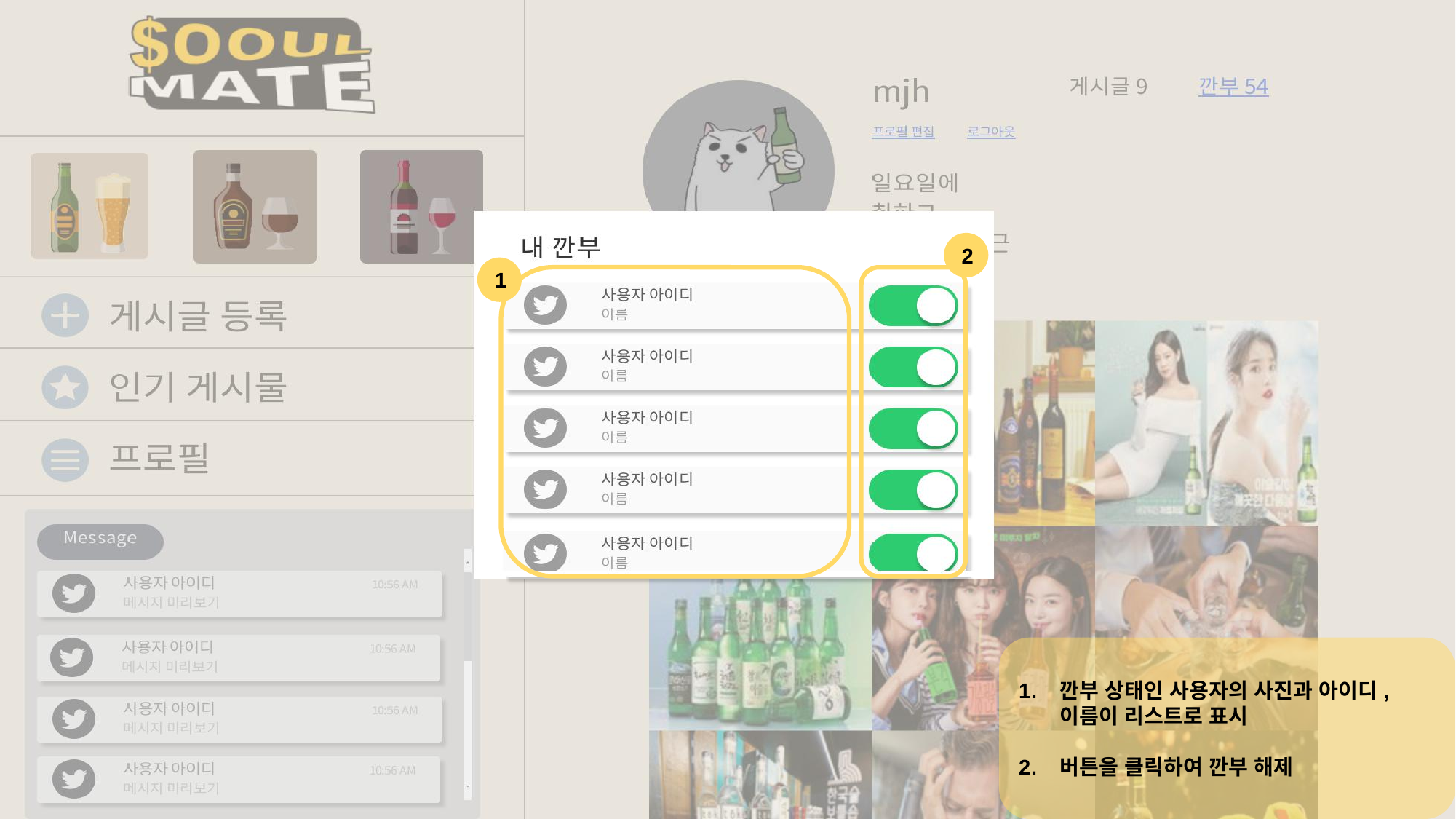

2
1

깐부 상태인 사용자의 사진과 아이디, 이름이 리스트로 표시

버튼을 클릭하여 깐부 해제